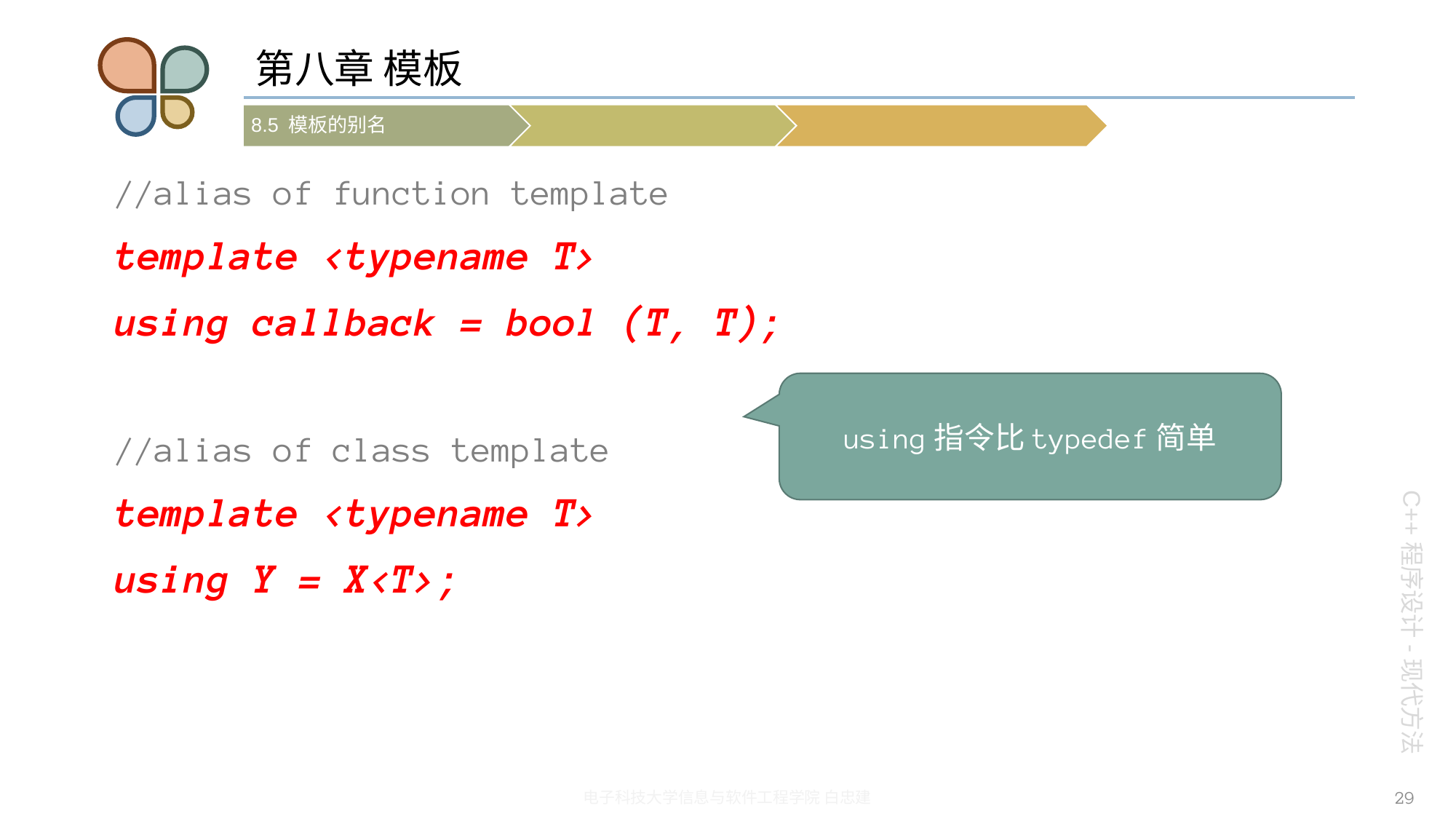

# 第八章 模板
8.5 模板的别名

//alias of function template
template <typename T>
using callback = bool (T, T);

//alias of class template
template <typename T>
using Y = X<T>;

using指令比typedef简单
29